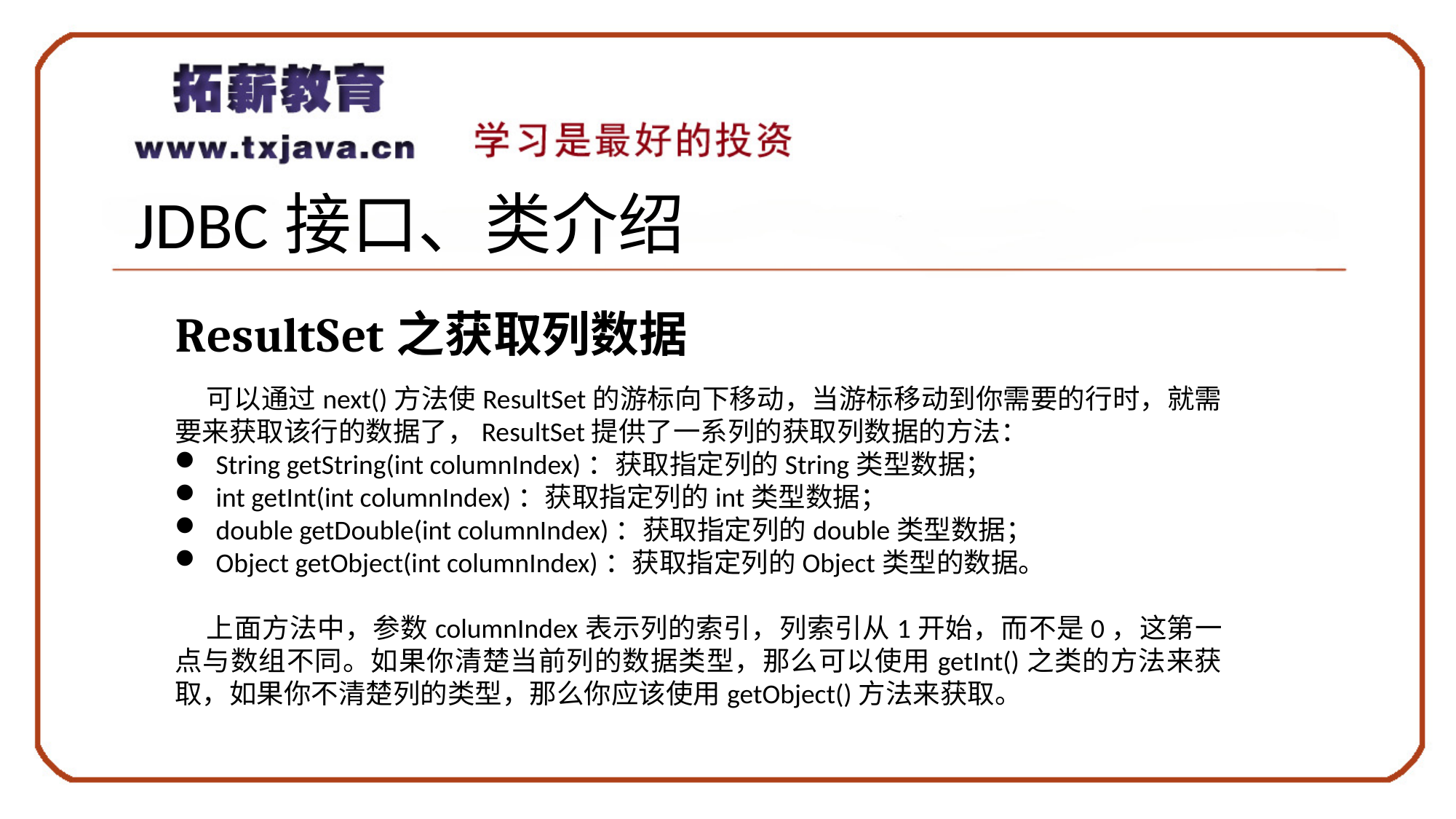

# JDBC接口、类介绍
ResultSet之获取列数据
可以通过next()方法使ResultSet的游标向下移动，当游标移动到你需要的行时，就需要来获取该行的数据了，ResultSet提供了一系列的获取列数据的方法：
String getString(int columnIndex)：获取指定列的String类型数据；
int getInt(int columnIndex)：获取指定列的int类型数据；
double getDouble(int columnIndex)：获取指定列的double类型数据；
Object getObject(int columnIndex)：获取指定列的Object类型的数据。

上面方法中，参数columnIndex表示列的索引，列索引从1开始，而不是0，这第一点与数组不同。如果你清楚当前列的数据类型，那么可以使用getInt()之类的方法来获取，如果你不清楚列的类型，那么你应该使用getObject()方法来获取。